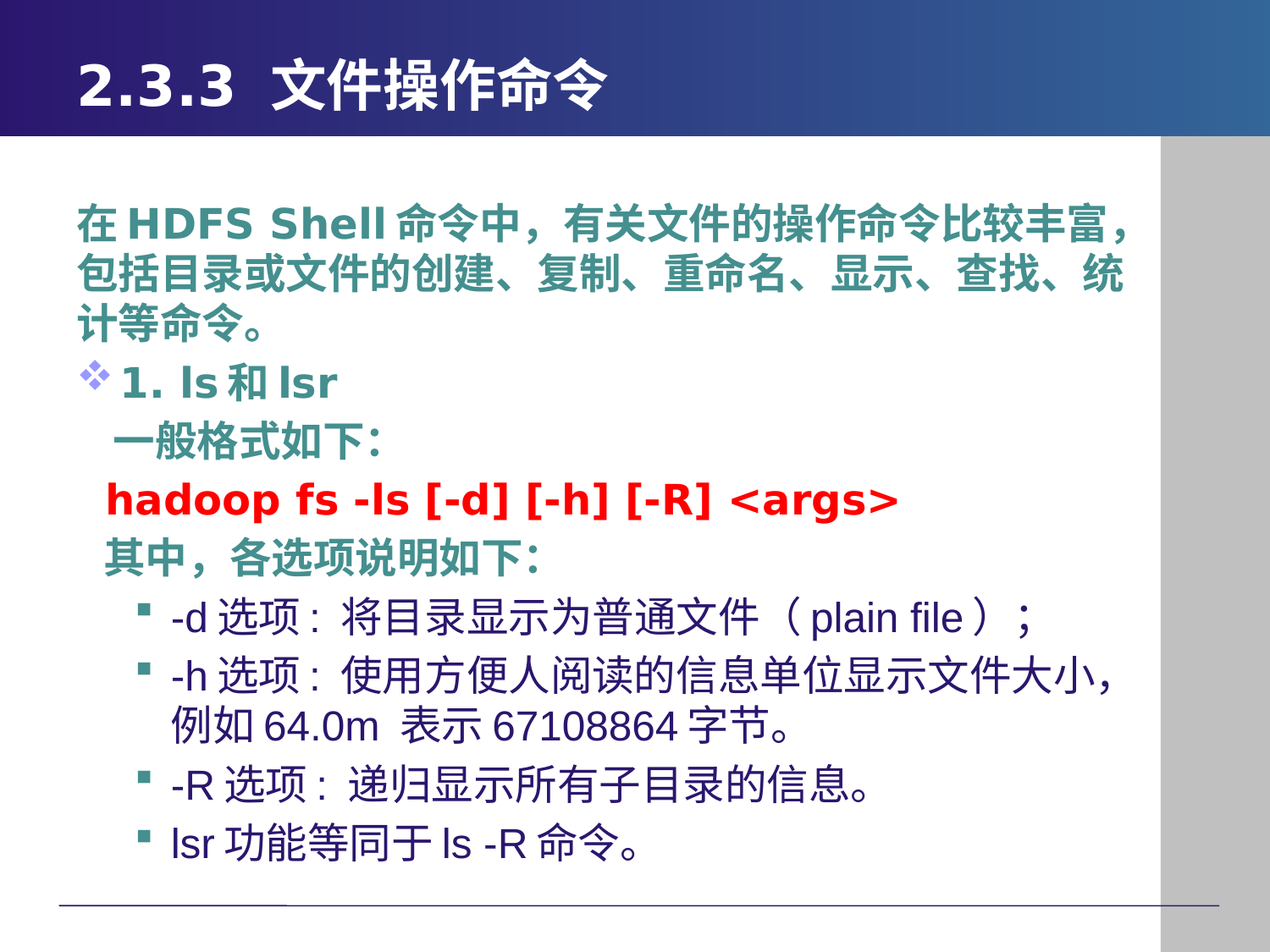

# 2.3.3 文件操作命令
在HDFS Shell命令中，有关文件的操作命令比较丰富，包括目录或文件的创建、复制、重命名、显示、查找、统计等命令。
1. ls和lsr
   一般格式如下：
  hadoop fs -ls [-d] [-h] [-R] <args>
  其中，各选项说明如下：
-d选项: 将目录显示为普通文件（plain file）；
-h选项: 使用方便人阅读的信息单位显示文件大小，例如64.0m 表示67108864字节。
-R选项: 递归显示所有子目录的信息。
lsr功能等同于ls -R命令。